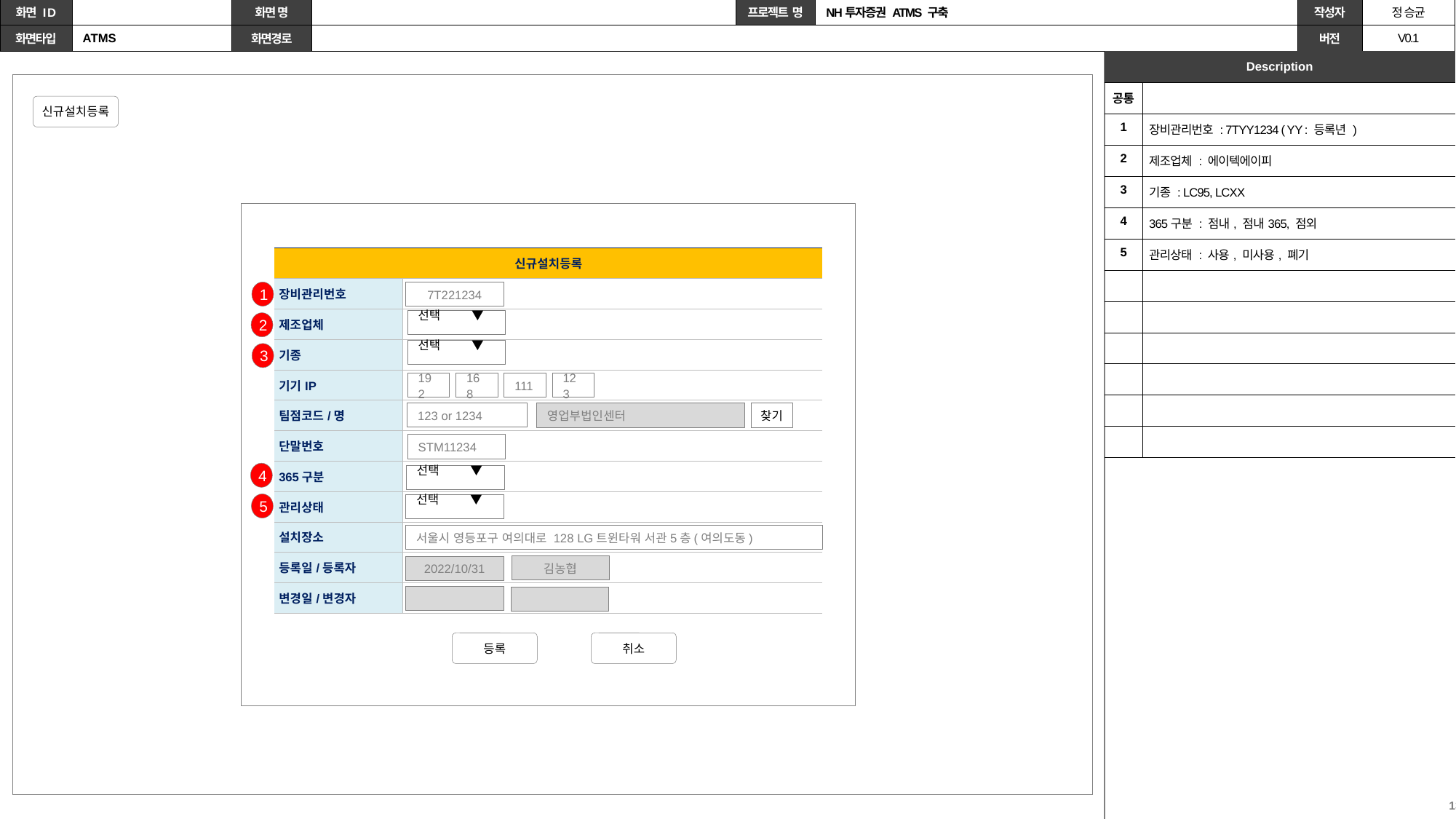

| Description |  |
| --- | --- |
| 공통 |  |
| 1 | 장비관리번호 : 7TYY1234 ( YY : 등록년 ) |
| 2 | 제조업체 : 에이텍에이피 |
| 3 | 기종 : LC95, LCXX |
| 4 | 365구분 : 점내, 점내365, 점외 |
| 5 | 관리상태 : 사용, 미사용, 폐기 |
|  |  |
|  |  |
|  |  |
|  |  |
|  |  |
|  |  |
신규설치등록

| 신규설치등록 |  |
| --- | --- |
| 장비관리번호 |  |
| 제조업체 |  |
| 기종 |  |
| 기기IP |  |
| 팀점코드/명 |  |
| 단말번호 |  |
| 365구분 |  |
| 관리상태 |  |
| 설치장소 |  |
| 등록일/등록자 |  |
| 변경일/변경자 |  |
1
7T221234
선택         ▼
2
선택         ▼
3
192
168
111
123
123 or 1234
영업부법인센터
찾기
STM11234
4
선택         ▼
5
선택         ▼
서울시 영등포구 여의대로 128 LG트윈타워 서관5층(여의도동)
김농협
2022/10/31

등록
취소